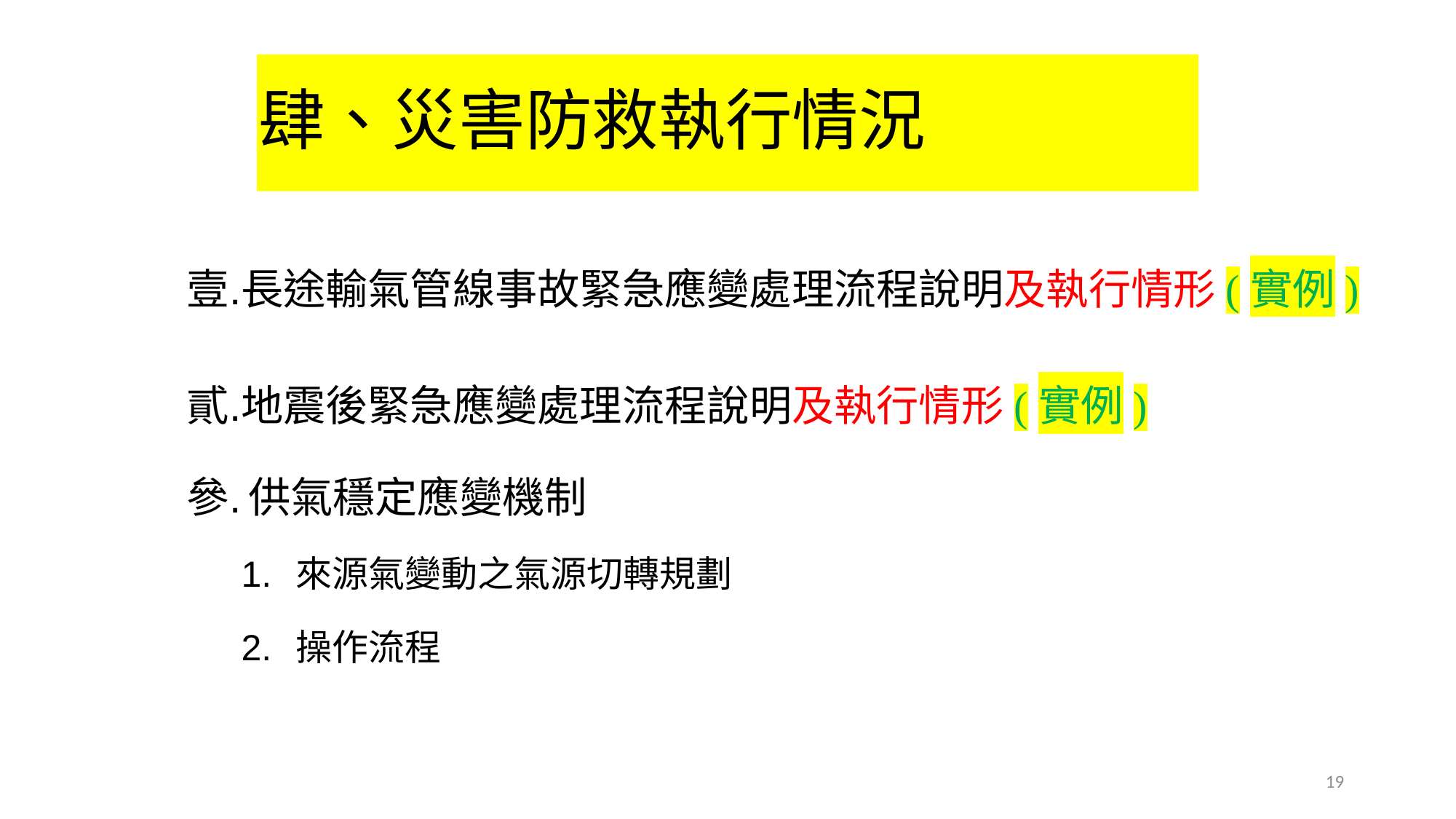

# 肆、災害防救執行情況
長途輸氣管線事故緊急應變處理流程說明及執行情形(實例)
地震後緊急應變處理流程說明及執行情形(實例)
供氣穩定應變機制
來源氣變動之氣源切轉規劃
操作流程
19